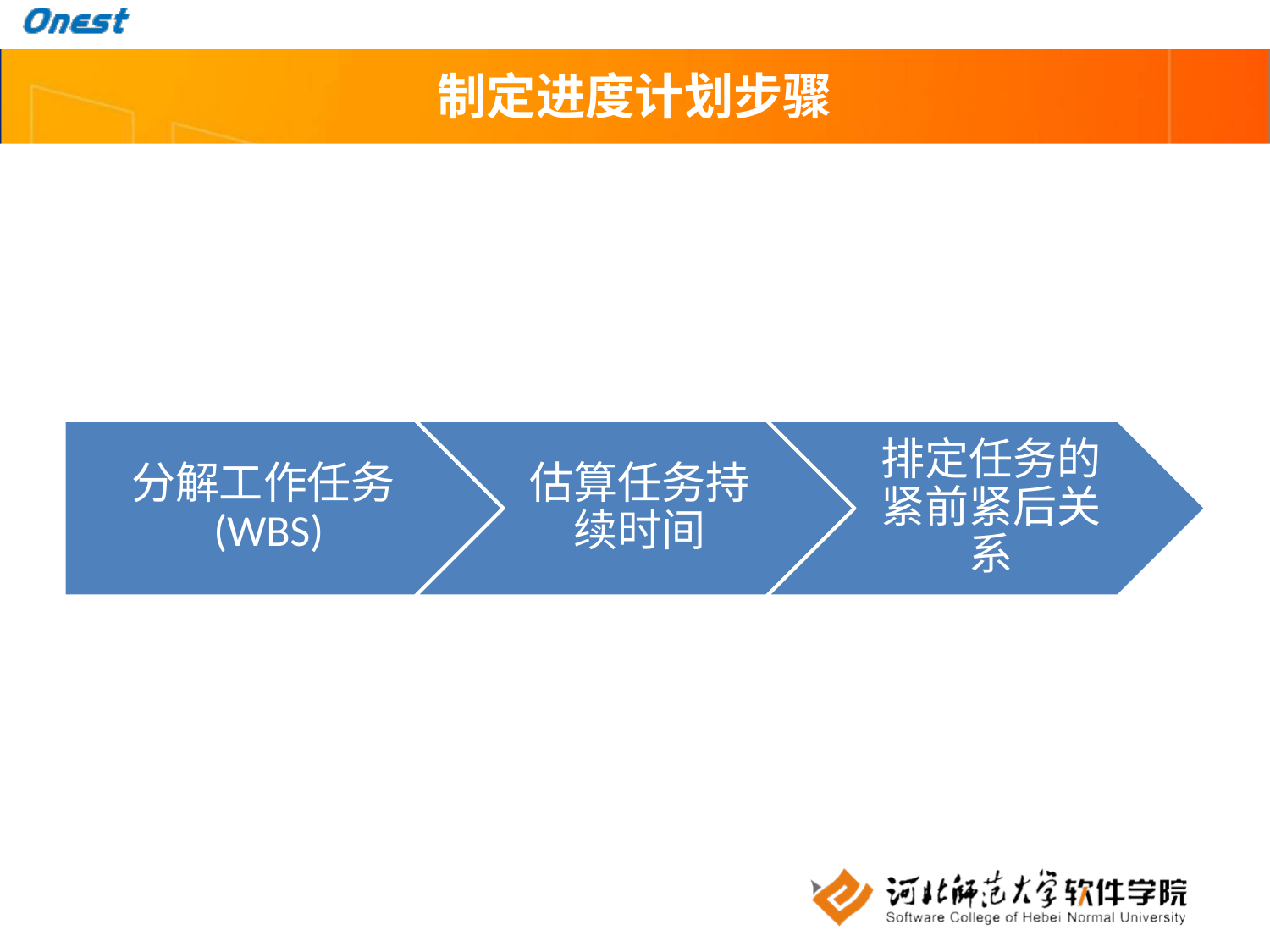

# 制定进度计划步骤
分解工作任务(WBS)
估算任务持续时间
排定任务的紧前紧后关系